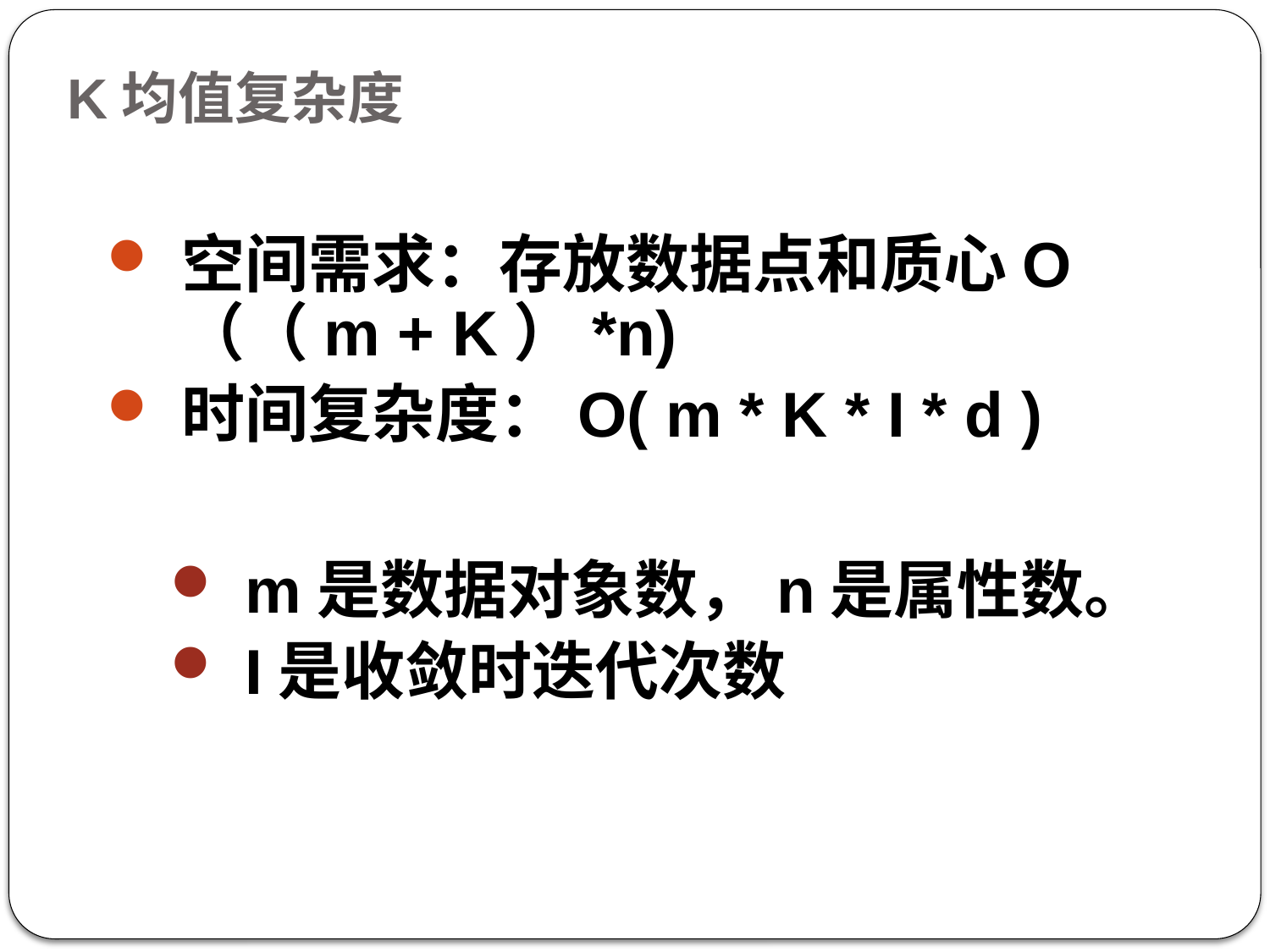

# K均值复杂度
空间需求：存放数据点和质心O（（m + K）*n)
时间复杂度：O( m * K * I * d )

m是数据对象数，n是属性数。
I是收敛时迭代次数